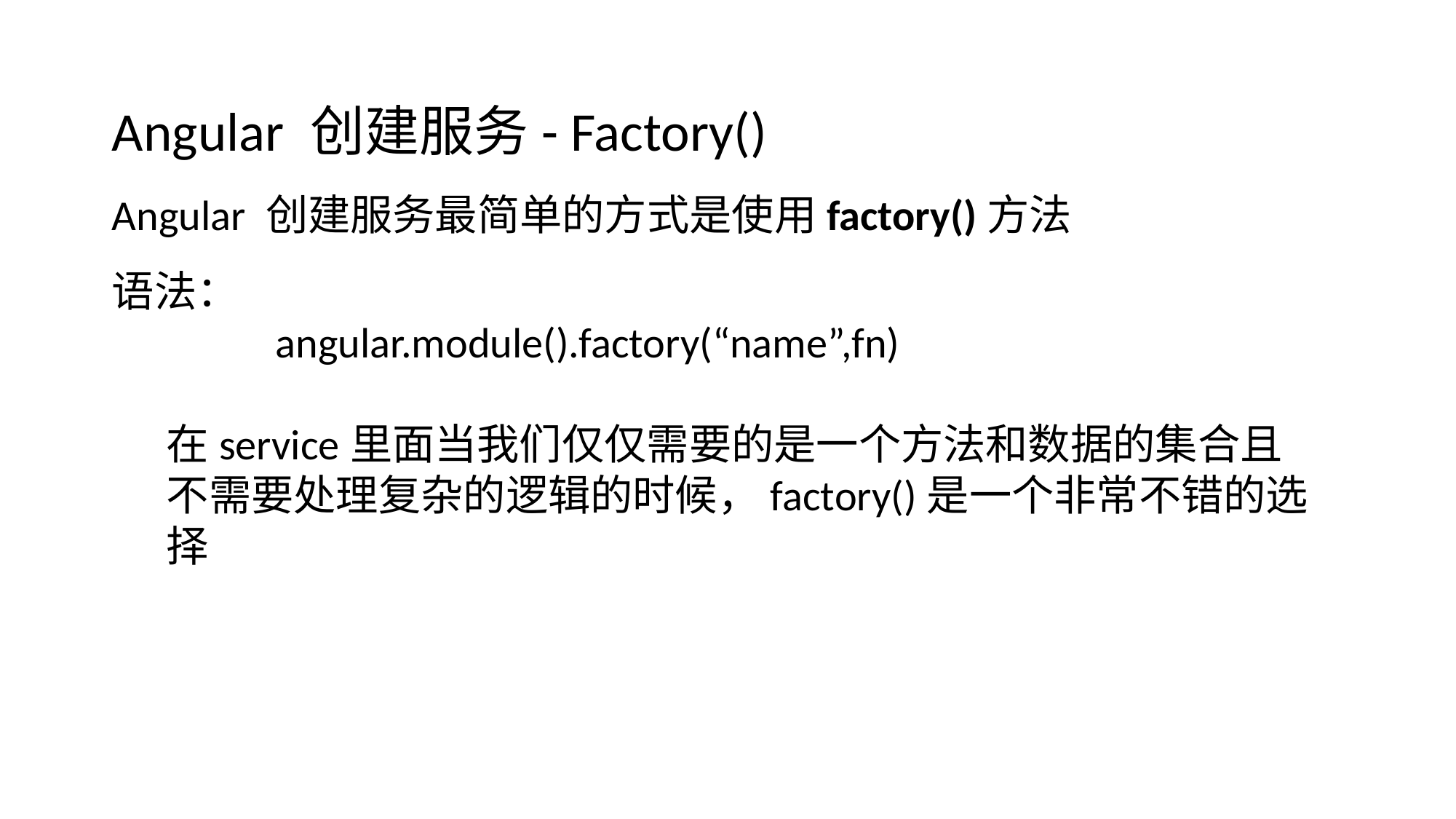

Angular 创建服务- Factory()
Angular 创建服务最简单的方式是使用factory()方法
语法：
	angular.module().factory(“name”,fn)

在service里面当我们仅仅需要的是一个方法和数据的集合且不需要处理复杂的逻辑的时候，factory()是一个非常不错的选择